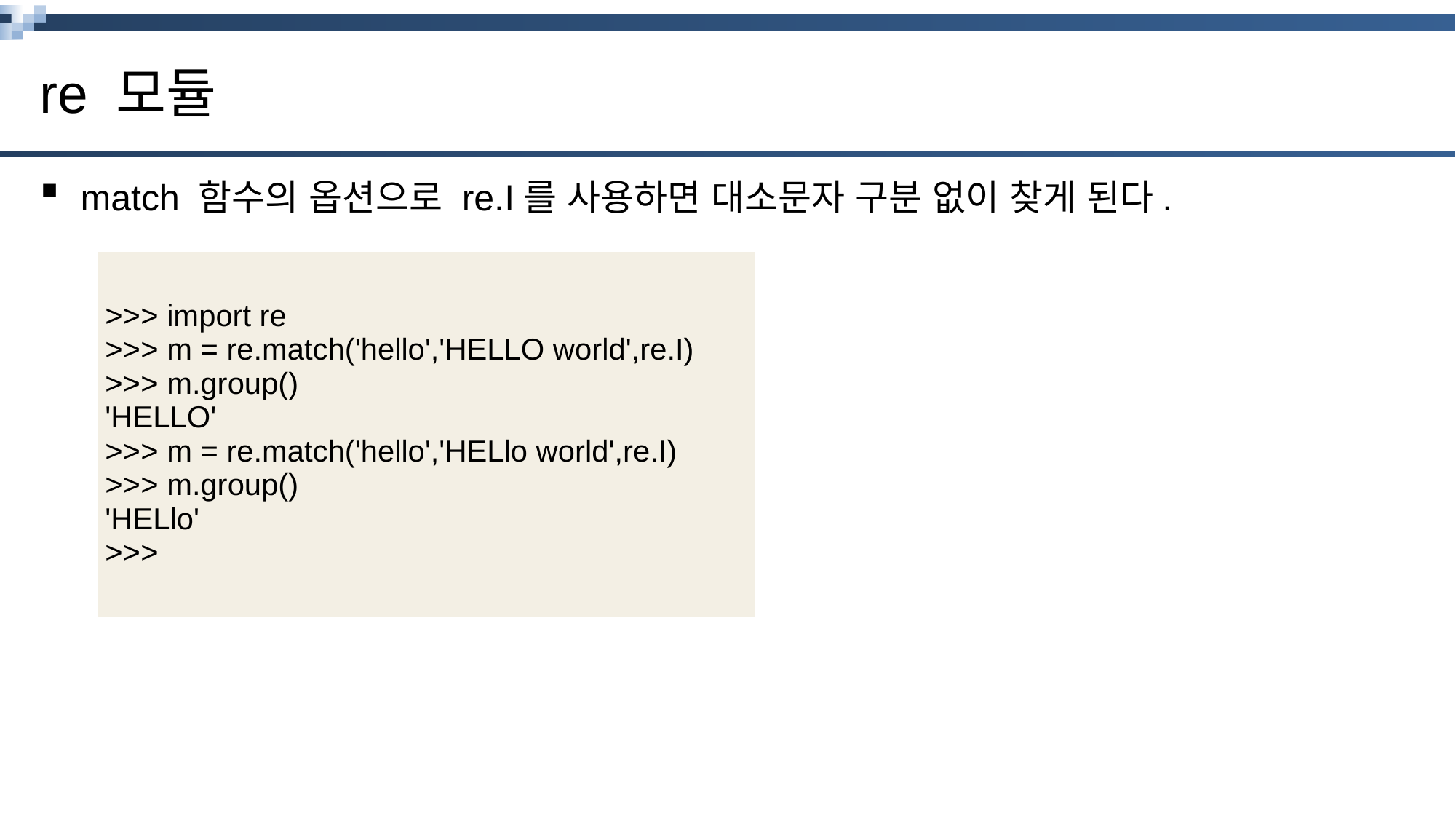

# re 모듈
match 함수의 옵션으로 re.I를 사용하면 대소문자 구분 없이 찾게 된다.
| >>> import re >>> m = re.match('hello','HELLO world',re.I) >>> m.group() 'HELLO' >>> m = re.match('hello','HELlo world',re.I) >>> m.group() 'HELlo' >>> |
| --- |